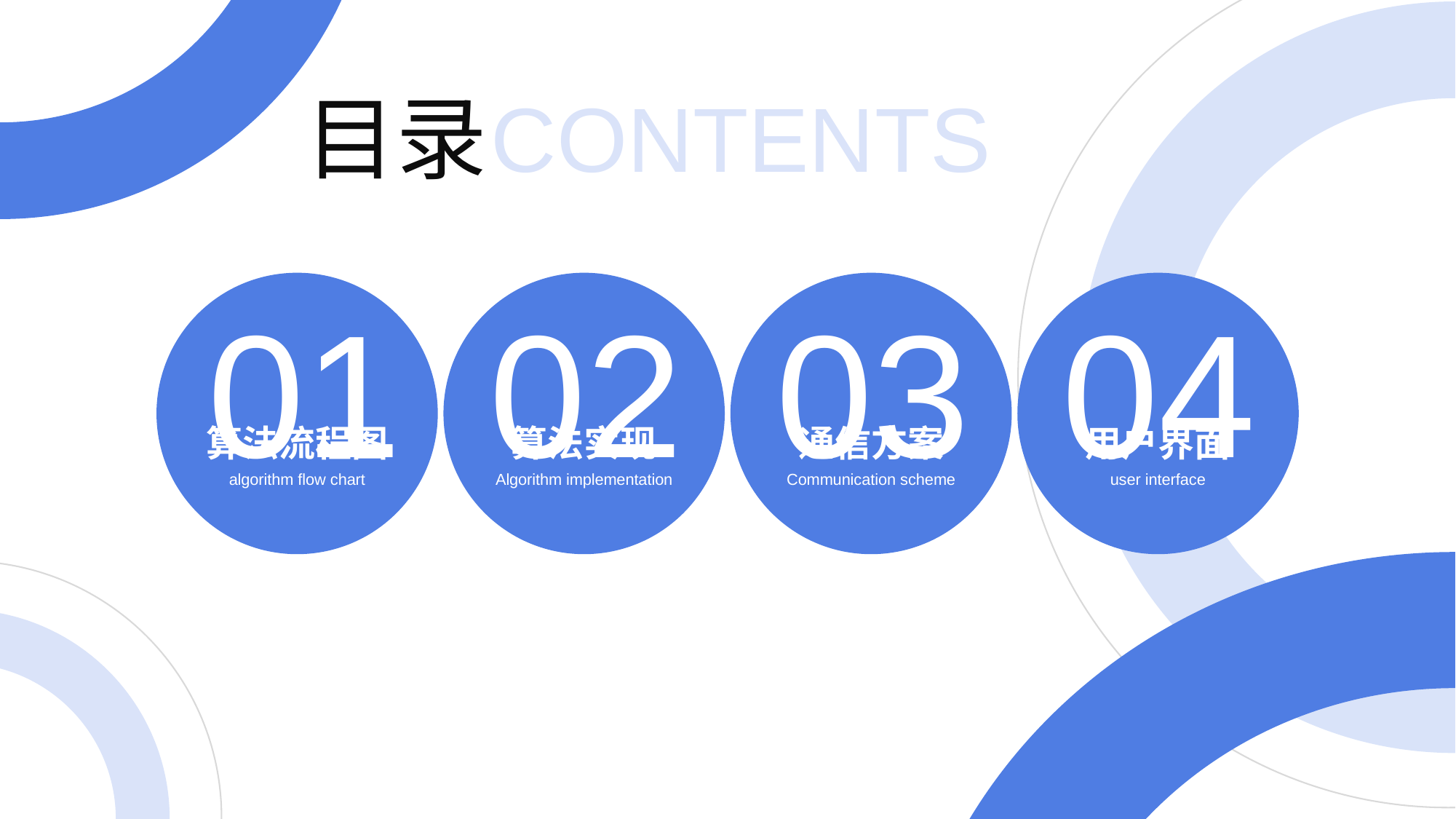

目录
CONTENTS

01
02
03
04
算法流程图
algorithm flow chart
算法实现
Algorithm implementation
通信方案
Communication scheme
用户界面
user interface